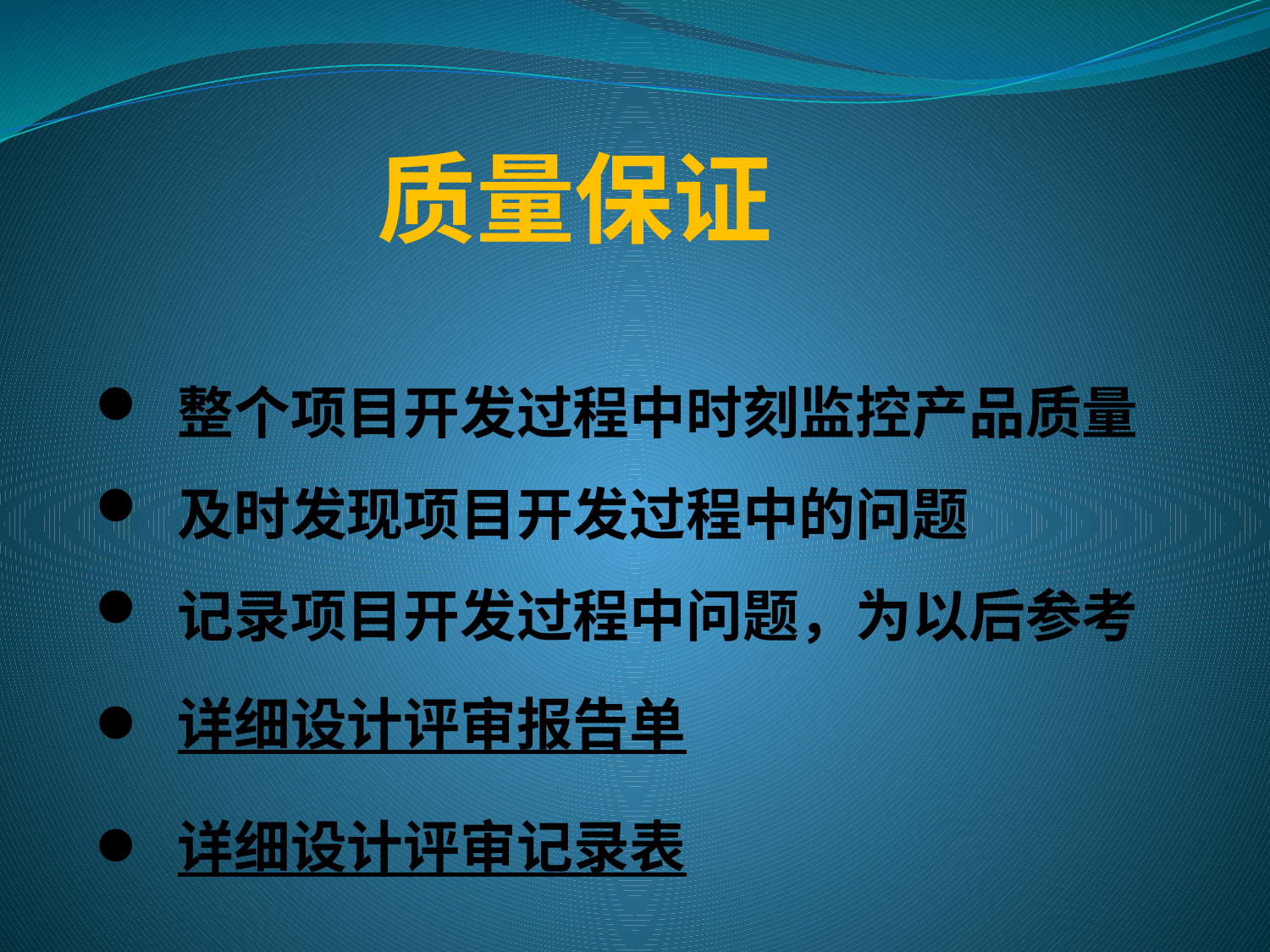

# 质量保证
 整个项目开发过程中时刻监控产品质量
 及时发现项目开发过程中的问题
 记录项目开发过程中问题，为以后参考
 详细设计评审报告单
 详细设计评审记录表